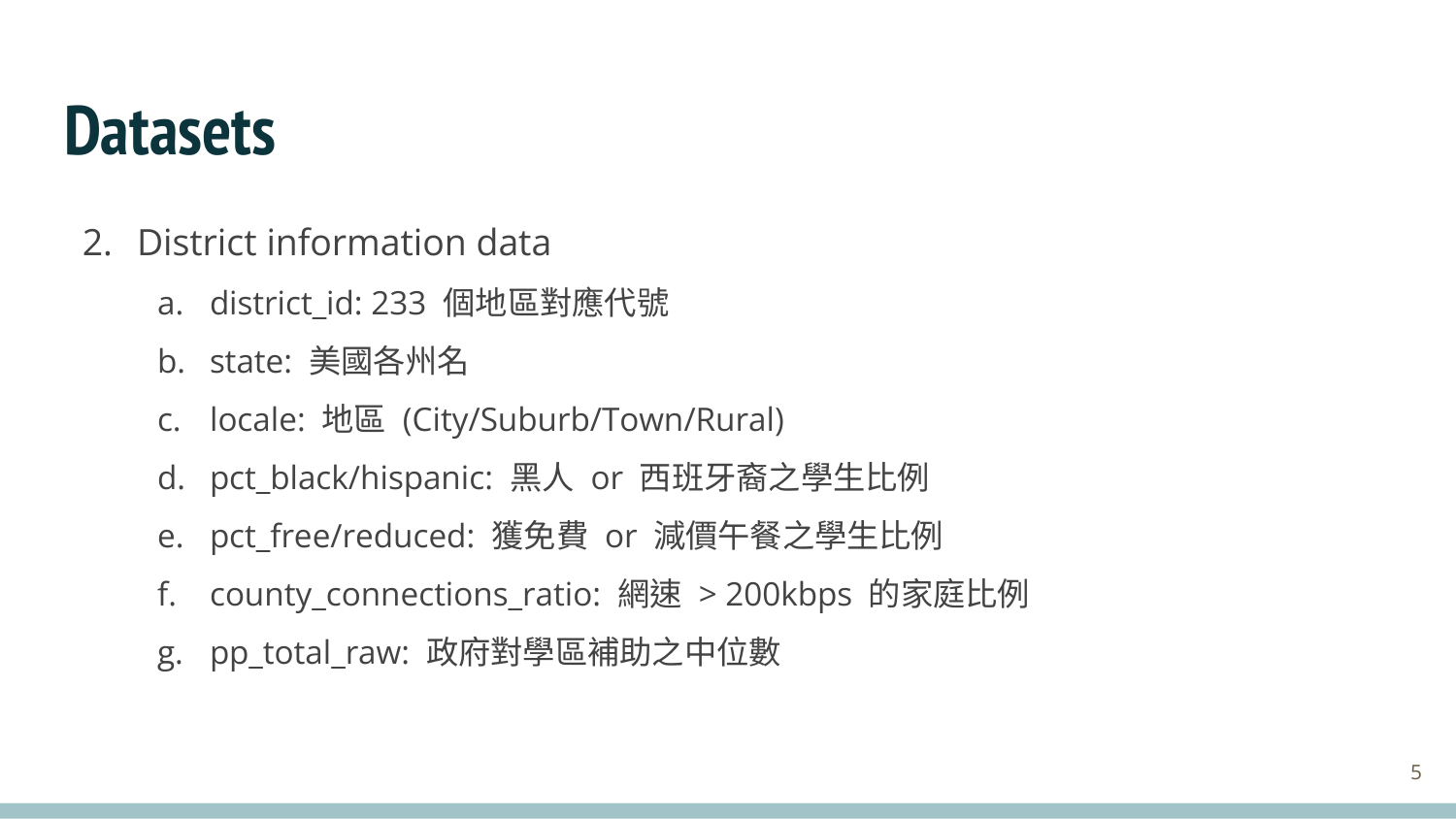

# Datasets
District information data
district_id: 233 個地區對應代號
state: 美國各州名
locale: 地區 (City/Suburb/Town/Rural)
pct_black/hispanic: 黑人 or 西班牙裔之學生比例
pct_free/reduced: 獲免費 or 減價午餐之學生比例
county_connections_ratio: 網速 > 200kbps 的家庭比例
pp_total_raw: 政府對學區補助之中位數
5